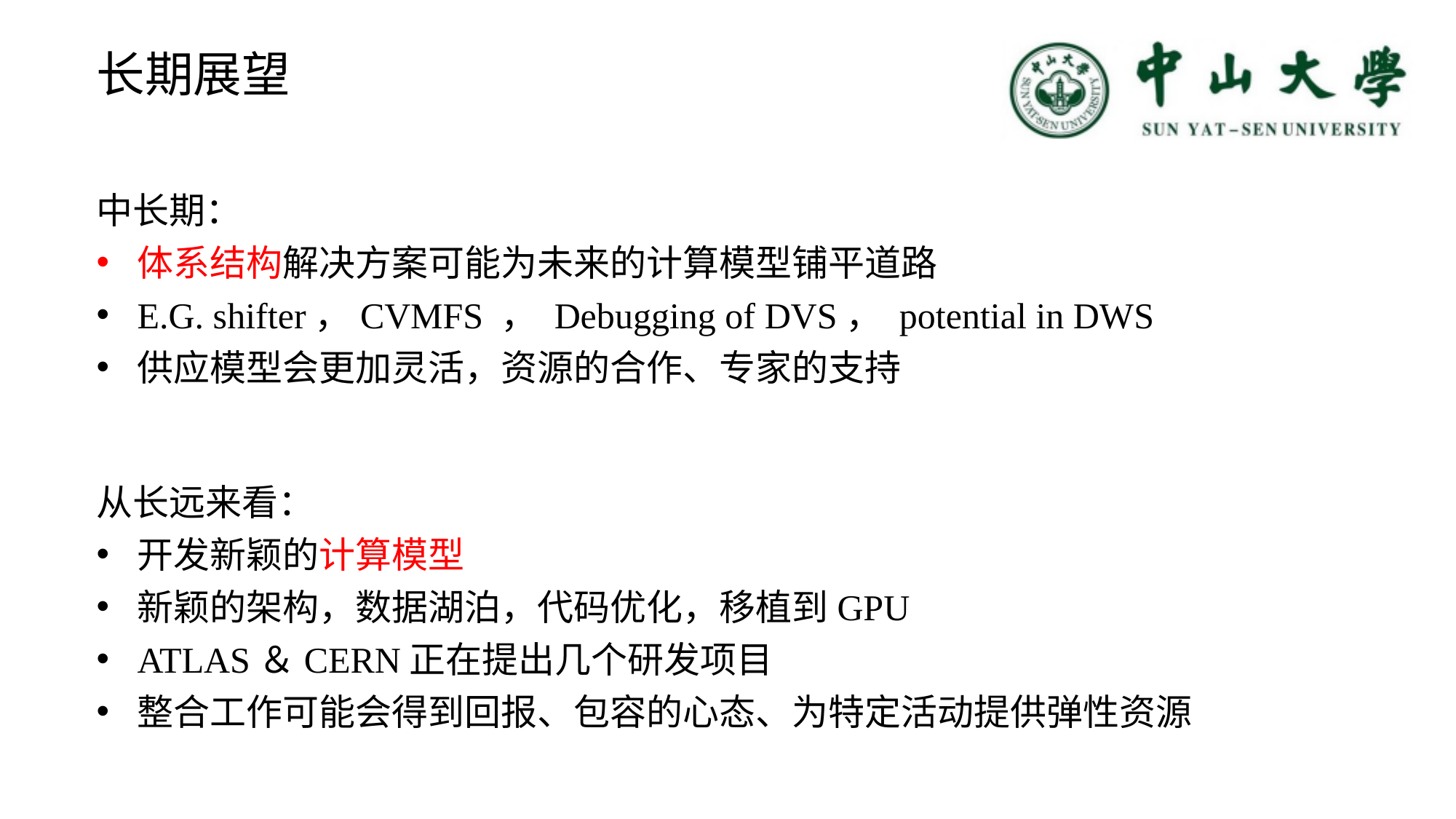

长期展望
中长期：
体系结构解决方案可能为未来的计算模型铺平道路
E.G. shifter，CVMFS ， Debugging of DVS， potential in DWS
供应模型会更加灵活，资源的合作、专家的支持
从长远来看：
开发新颖的计算模型
新颖的架构，数据湖泊，代码优化，移植到GPU
ATLAS＆CERN正在提出几个研发项目
整合工作可能会得到回报、包容的心态、为特定活动提供弹性资源